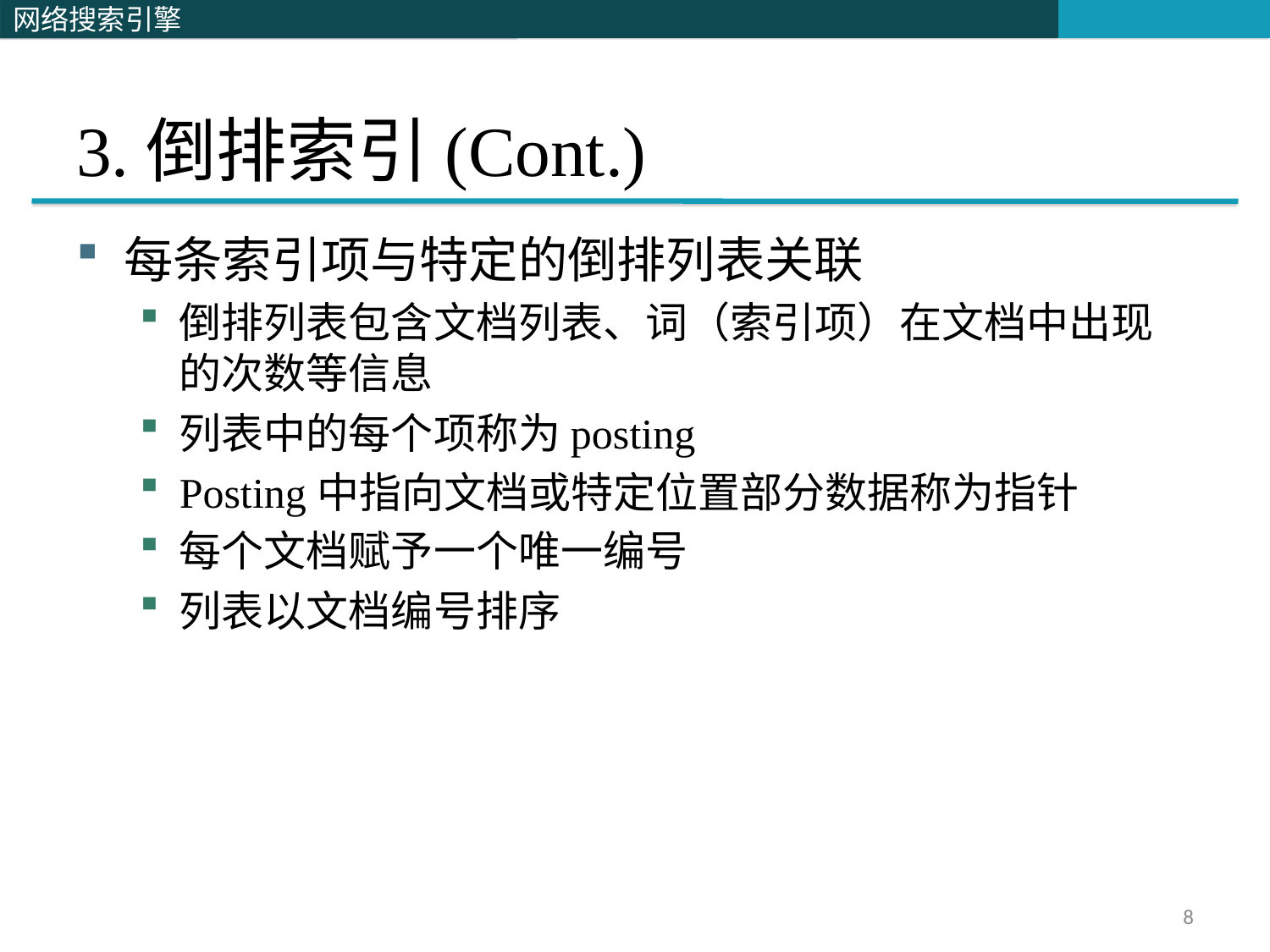

# 3.倒排索引(Cont.)
每条索引项与特定的倒排列表关联
倒排列表包含文档列表、词（索引项）在文档中出现的次数等信息
列表中的每个项称为posting
Posting中指向文档或特定位置部分数据称为指针
每个文档赋予一个唯一编号
列表以文档编号排序
8